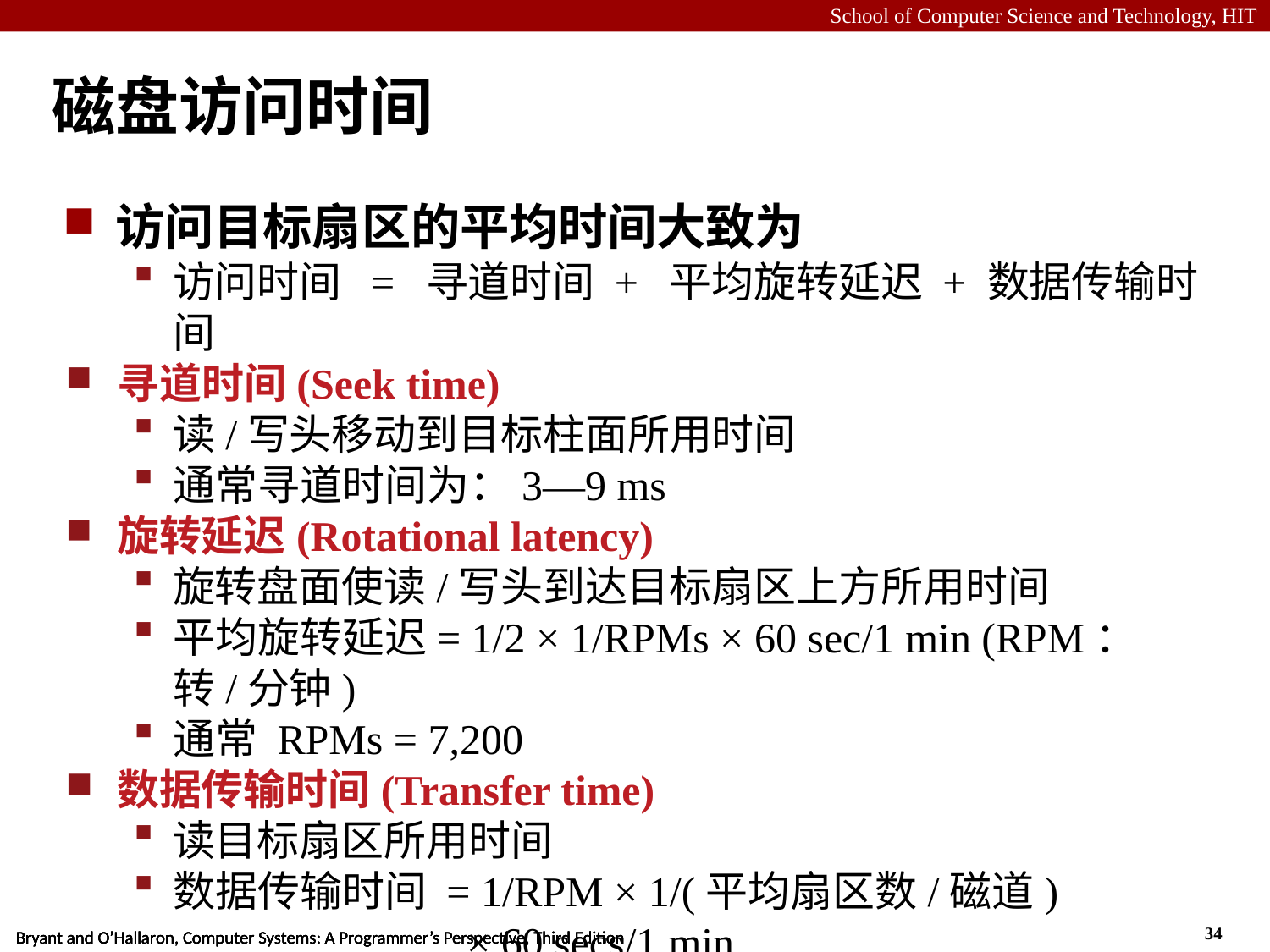

# 磁盘访问时间
访问目标扇区的平均时间大致为
访问时间  =  寻道时间 +  平均旋转延迟 + 数据传输时间
寻道时间(Seek time)
读/写头移动到目标柱面所用时间
通常寻道时间为：3—9 ms
旋转延迟(Rotational latency)
旋转盘面使读/写头到达目标扇区上方所用时间
平均旋转延迟= 1/2 × 1/RPMs × 60 sec/1 min (RPM：转/分钟)
通常 RPMs = 7,200
数据传输时间(Transfer time)
读目标扇区所用时间
数据传输时间 = 1/RPM × 1/(平均扇区数/磁道)
                            × 60 secs/1 min